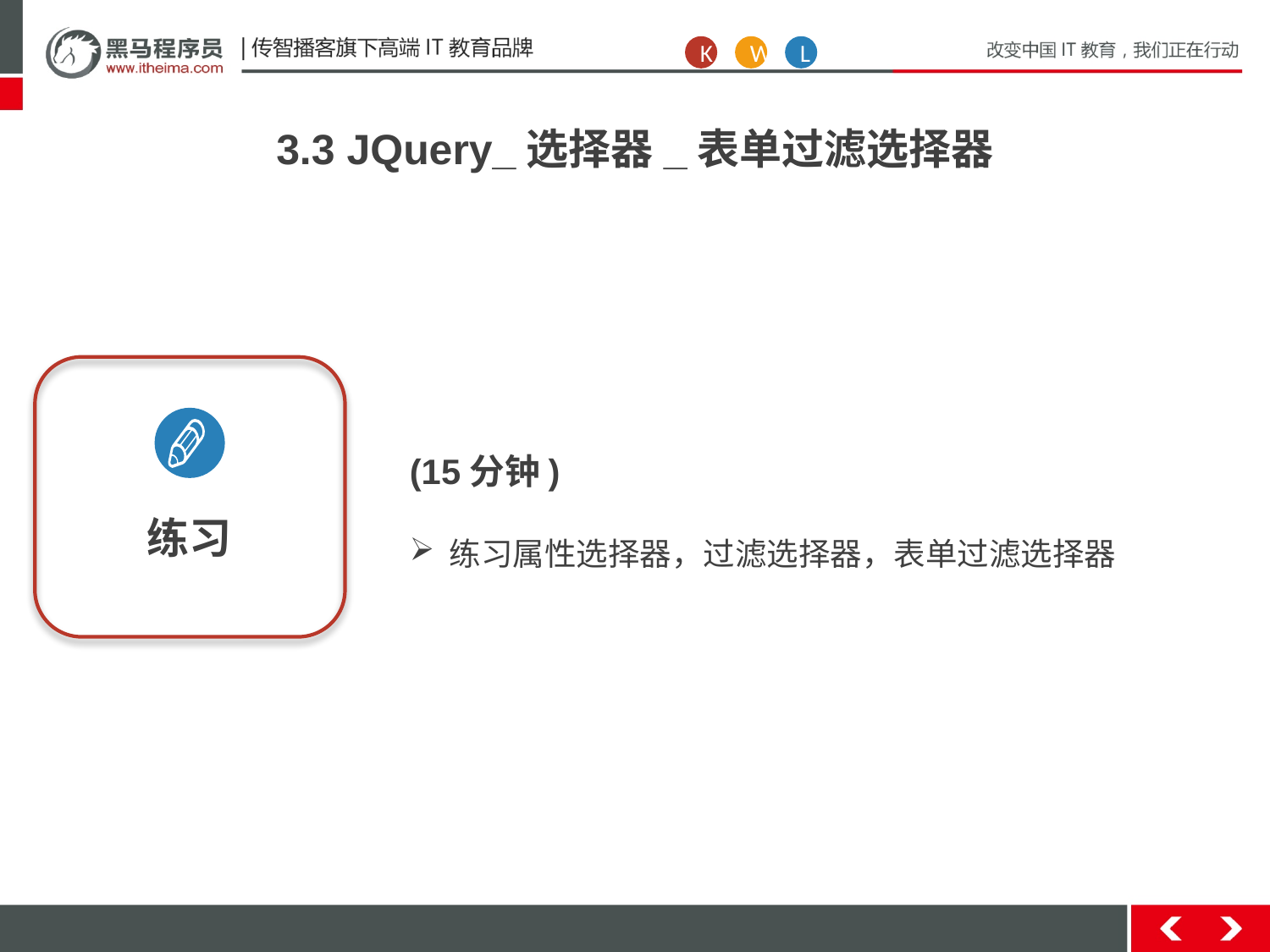

K
W
L
3.3 JQuery_选择器_表单过滤选择器

练习
(15分钟)

练习属性选择器，过滤选择器，表单过滤选择器